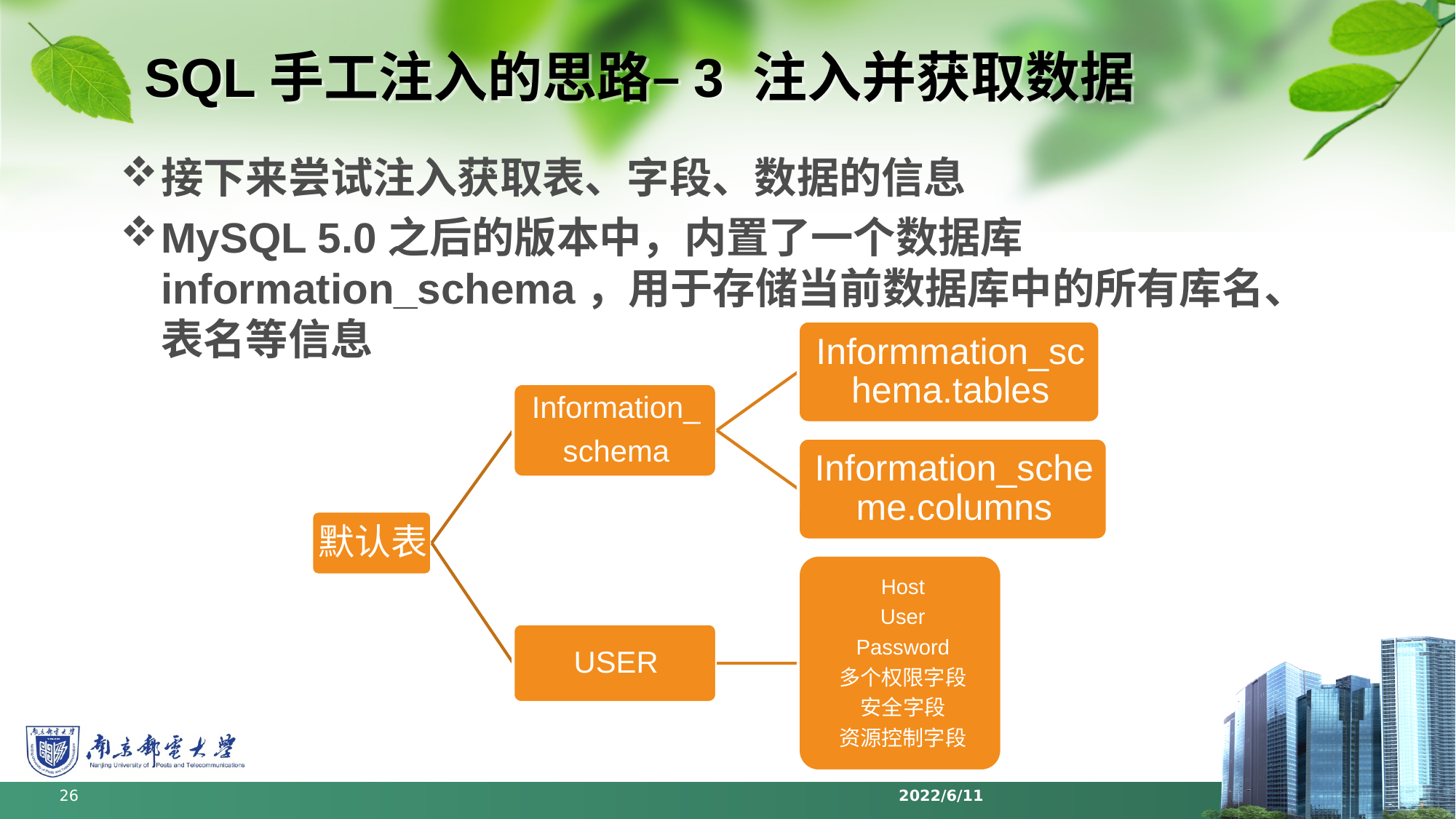

# SQL手工注入的思路–3 注入并获取数据
接下来尝试注入获取表、字段、数据的信息
MySQL 5.0之后的版本中，内置了一个数据库information_schema，用于存储当前数据库中的所有库名、表名等信息
默认表

Information_
schema

Informmation_schema.tables

Information_scheme.columns

USER

Host
User
Password
多个权限字段
安全字段
资源控制字段
26
2022/6/11